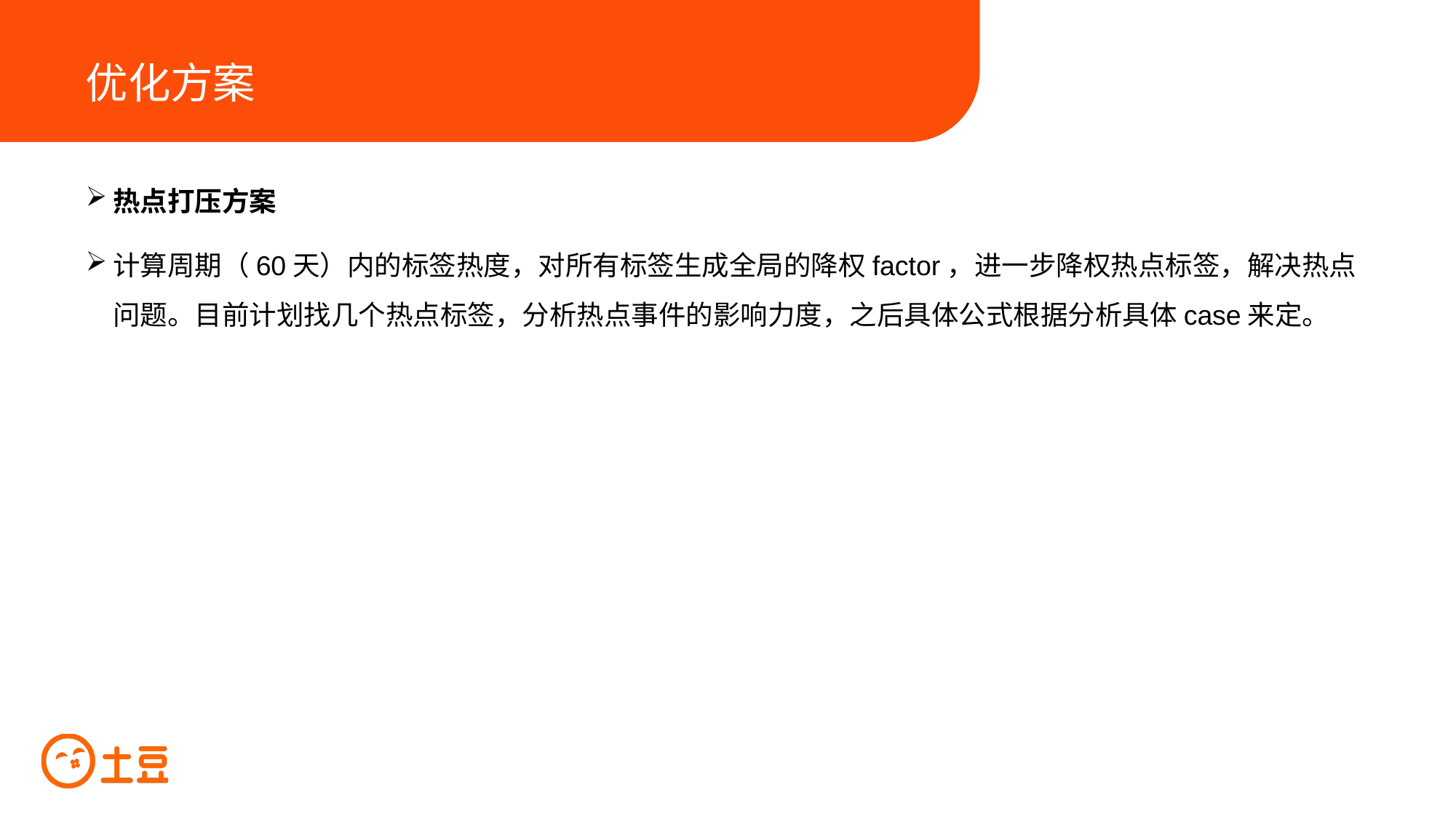

优化方案
热点打压方案
计算周期（60天）内的标签热度，对所有标签生成全局的降权factor，进一步降权热点标签，解决热点问题。目前计划找几个热点标签，分析热点事件的影响力度，之后具体公式根据分析具体case来定。